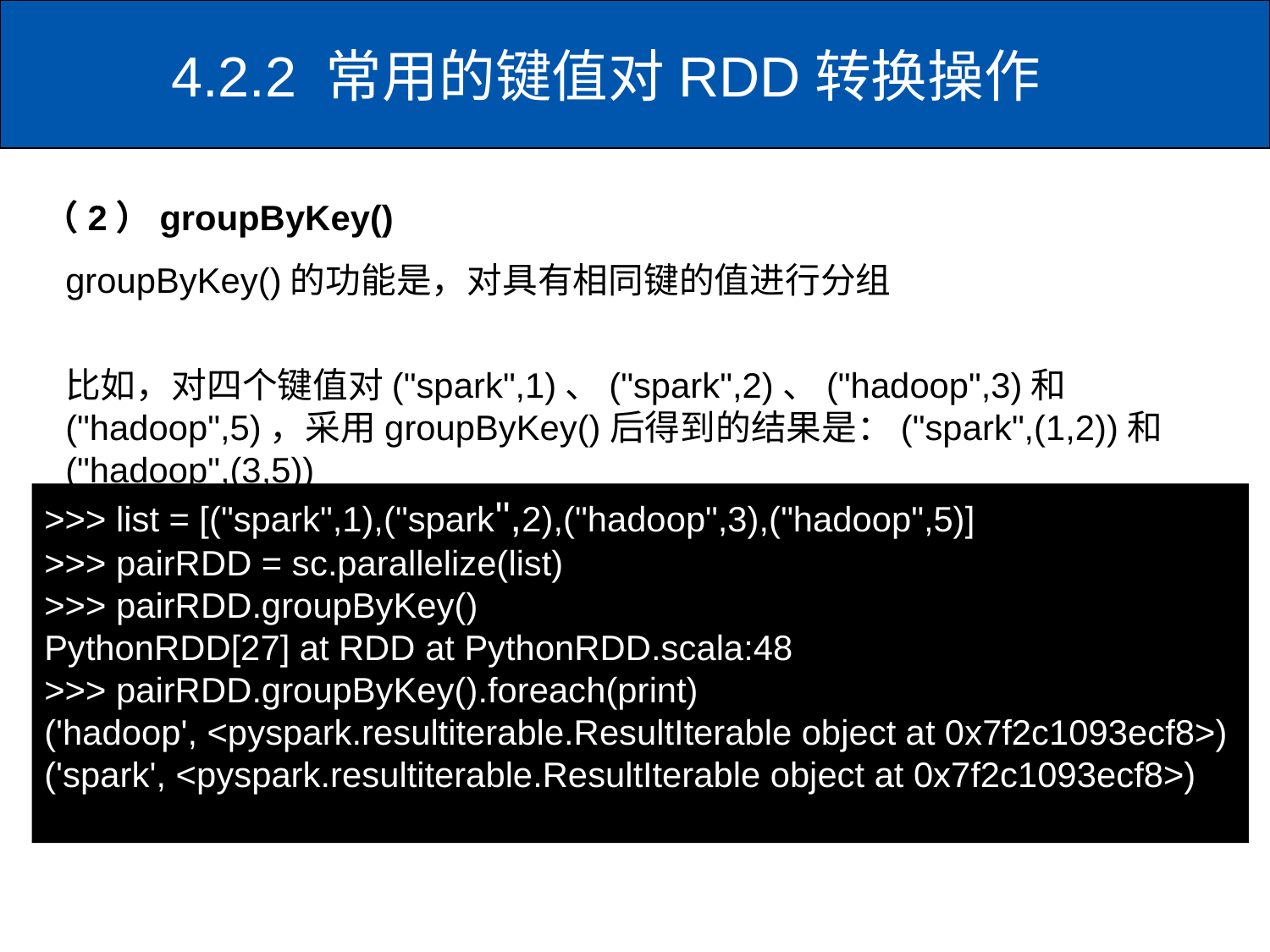

# 4.2.2 常用的键值对RDD转换操作
（2）groupByKey()
groupByKey()的功能是，对具有相同键的值进行分组
比如，对四个键值对("spark",1)、("spark",2)、("hadoop",3)和("hadoop",5)，采用groupByKey()后得到的结果是：("spark",(1,2))和("hadoop",(3,5))
>>> list = [("spark",1),("spark",2),("hadoop",3),("hadoop",5)]
>>> pairRDD = sc.parallelize(list)
>>> pairRDD.groupByKey()
PythonRDD[27] at RDD at PythonRDD.scala:48
>>> pairRDD.groupByKey().foreach(print)
('hadoop', <pyspark.resultiterable.ResultIterable object at 0x7f2c1093ecf8>)
('spark', <pyspark.resultiterable.ResultIterable object at 0x7f2c1093ecf8>)